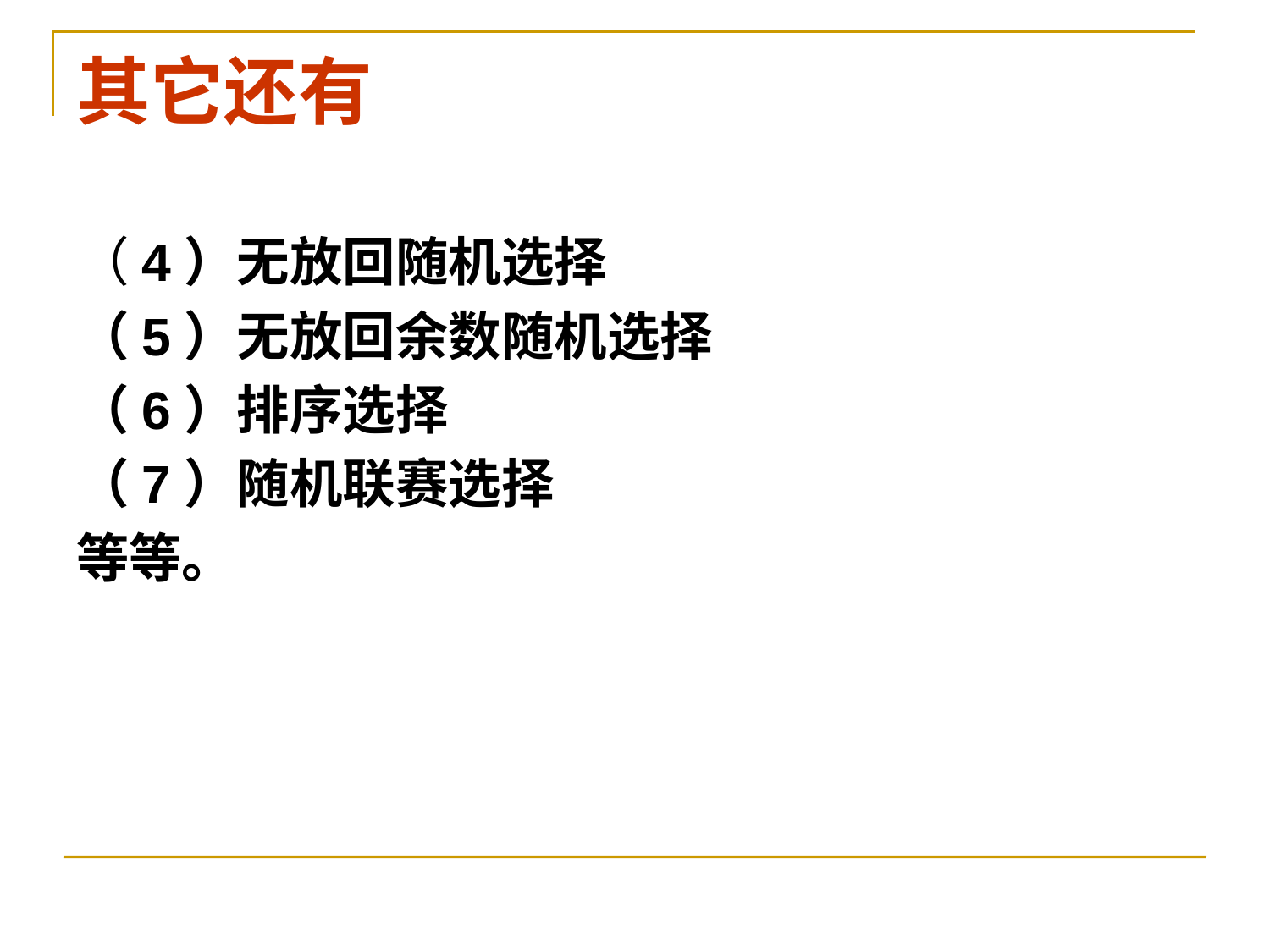

# 其它还有
（4）无放回随机选择
（5）无放回余数随机选择
（6）排序选择
（7）随机联赛选择
等等。